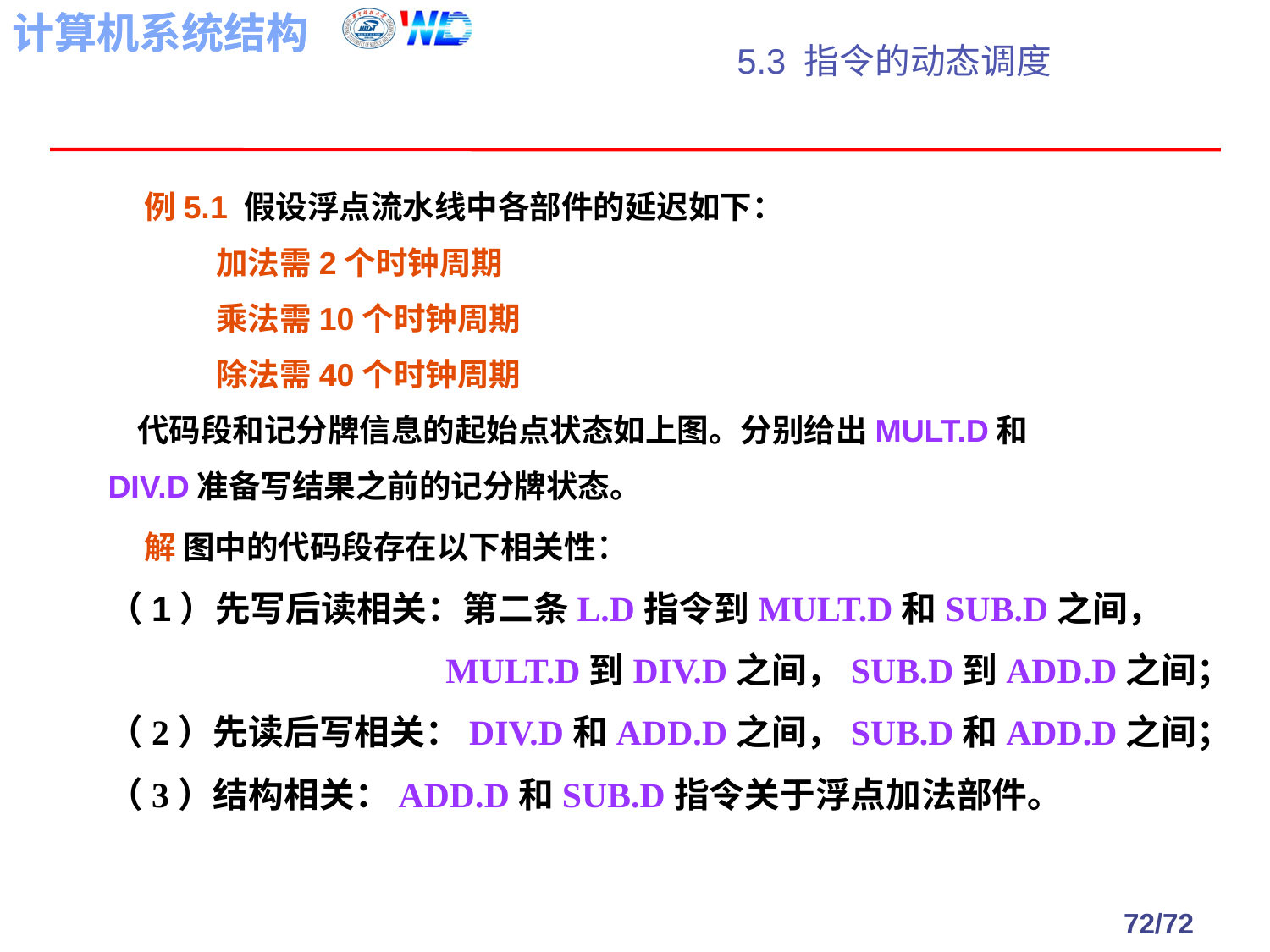

# 5.3 指令的动态调度
    例5.1 假设浮点流水线中各部件的延迟如下：
              加法需2个时钟周期
              乘法需10个时钟周期
              除法需40个时钟周期
   代码段和记分牌信息的起始点状态如上图。分别给出MULT.D和
DIV.D准备写结果之前的记分牌状态。
    解 图中的代码段存在以下相关性：
（1）先写后读相关：第二条L.D指令到MULT.D和SUB.D之间，
                                      MULT.D到DIV.D之间，SUB.D到ADD.D之间；
（2）先读后写相关：DIV.D和ADD.D之间，SUB.D和ADD.D之间；
（3）结构相关：ADD.D和SUB.D指令关于浮点加法部件。